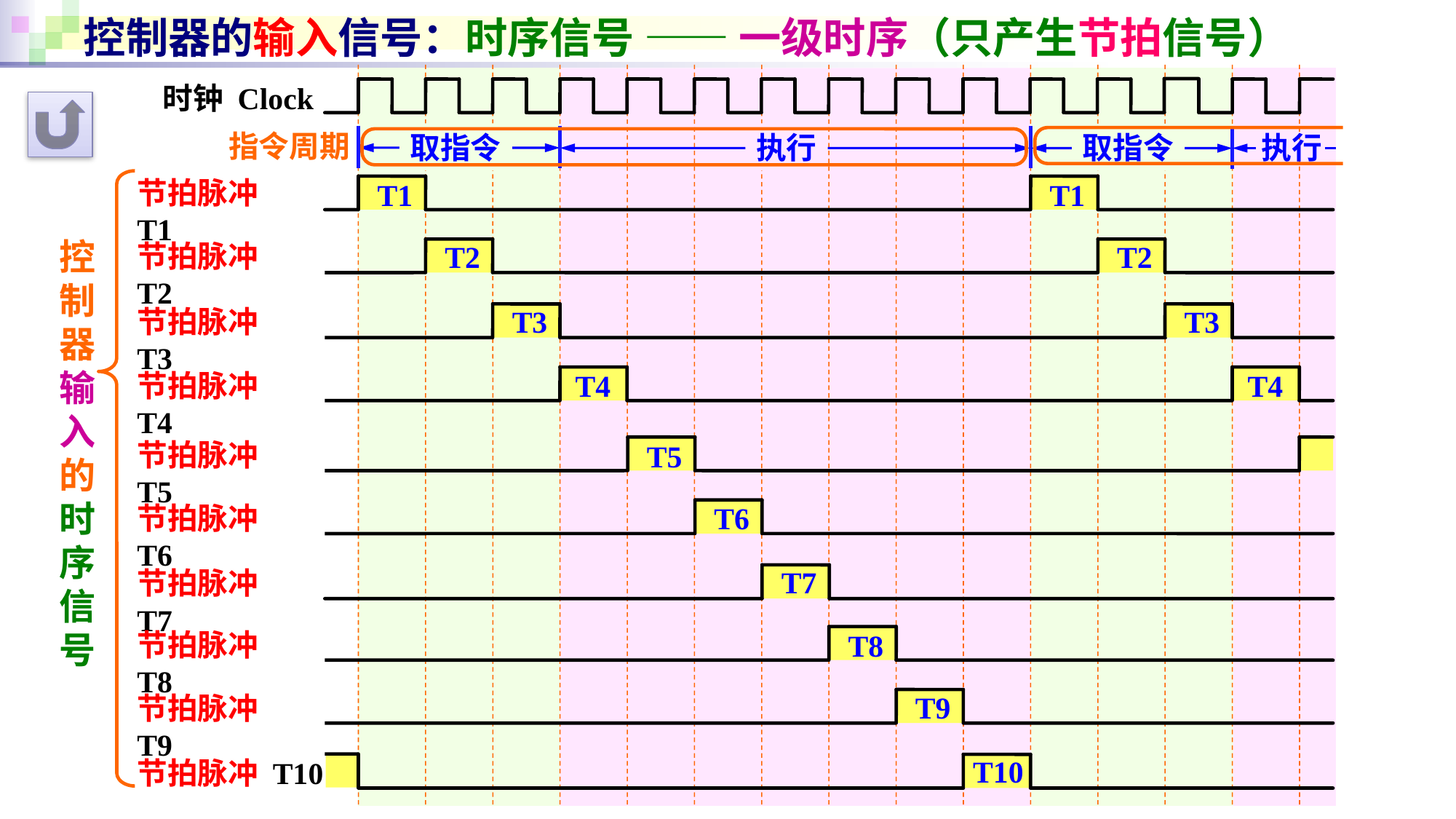

# 控制器的输入信号：时序信号 —— 一级时序（只产生节拍信号）

时钟 Clock

指令周期
取指令
执行
执行
取指令

节拍脉冲 T1
T1
T1

控制器输入的时序信号
节拍脉冲 T2
T2
T2

T3
T3
节拍脉冲 T3

节拍脉冲 T4
T4
T4

节拍脉冲 T5
T5

T6
节拍脉冲 T6

T7
节拍脉冲 T7

节拍脉冲 T8
T8

T9
节拍脉冲 T9

T10
节拍脉冲 T10